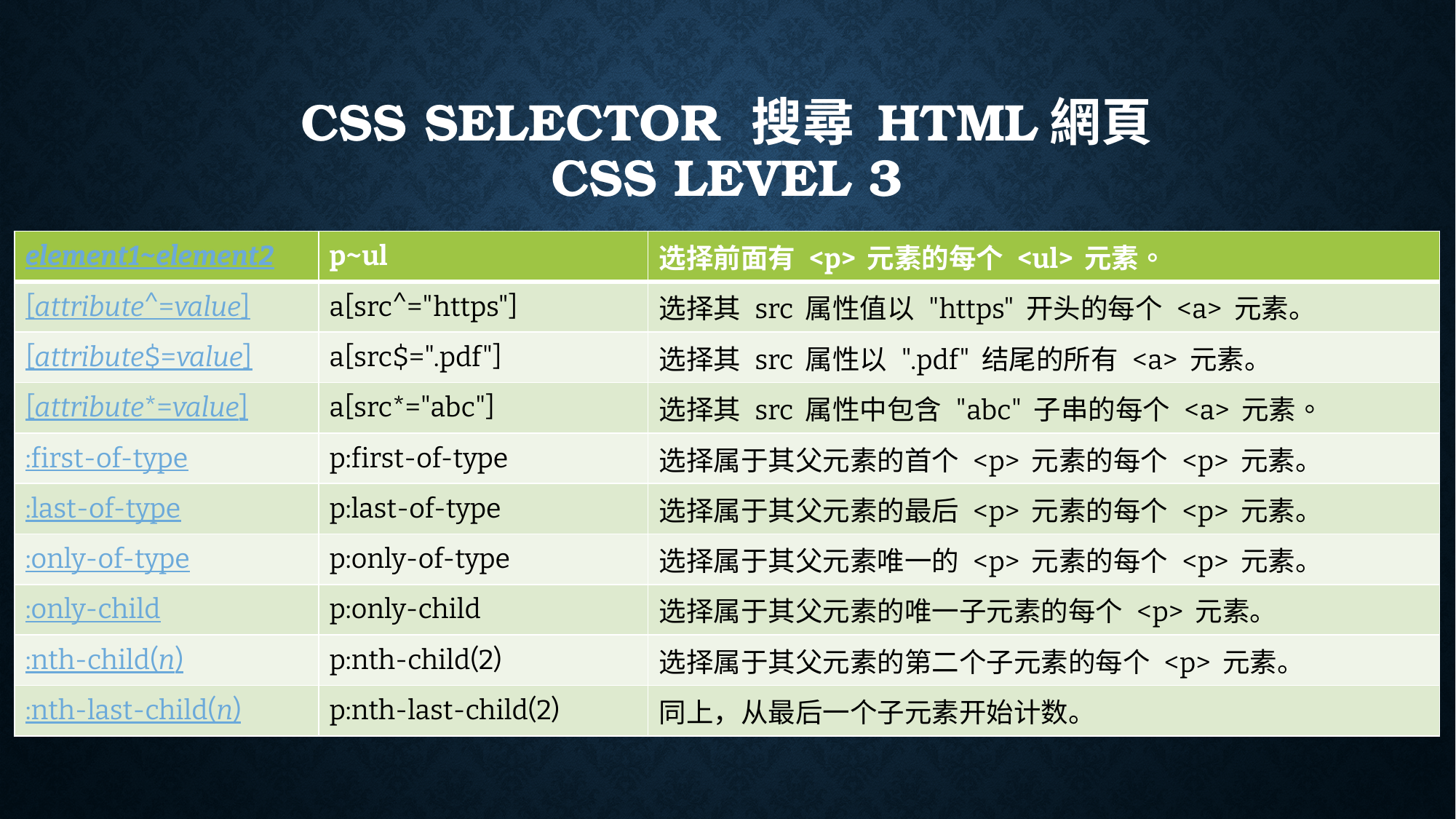

# CSS Selector 搜尋 HTML網頁 CSS LEVEL 3
| element1~element2 | p~ul | 选择前面有 <p> 元素的每个 <ul> 元素。 |
| --- | --- | --- |
| [attribute^=value] | a[src^="https"] | 选择其 src 属性值以 "https" 开头的每个 <a> 元素。 |
| [attribute$=value] | a[src$=".pdf"] | 选择其 src 属性以 ".pdf" 结尾的所有 <a> 元素。 |
| [attribute\*=value] | a[src\*="abc"] | 选择其 src 属性中包含 "abc" 子串的每个 <a> 元素。 |
| :first-of-type | p:first-of-type | 选择属于其父元素的首个 <p> 元素的每个 <p> 元素。 |
| :last-of-type | p:last-of-type | 选择属于其父元素的最后 <p> 元素的每个 <p> 元素。 |
| :only-of-type | p:only-of-type | 选择属于其父元素唯一的 <p> 元素的每个 <p> 元素。 |
| :only-child | p:only-child | 选择属于其父元素的唯一子元素的每个 <p> 元素。 |
| :nth-child(n) | p:nth-child(2) | 选择属于其父元素的第二个子元素的每个 <p> 元素。 |
| :nth-last-child(n) | p:nth-last-child(2) | 同上，从最后一个子元素开始计数。 |